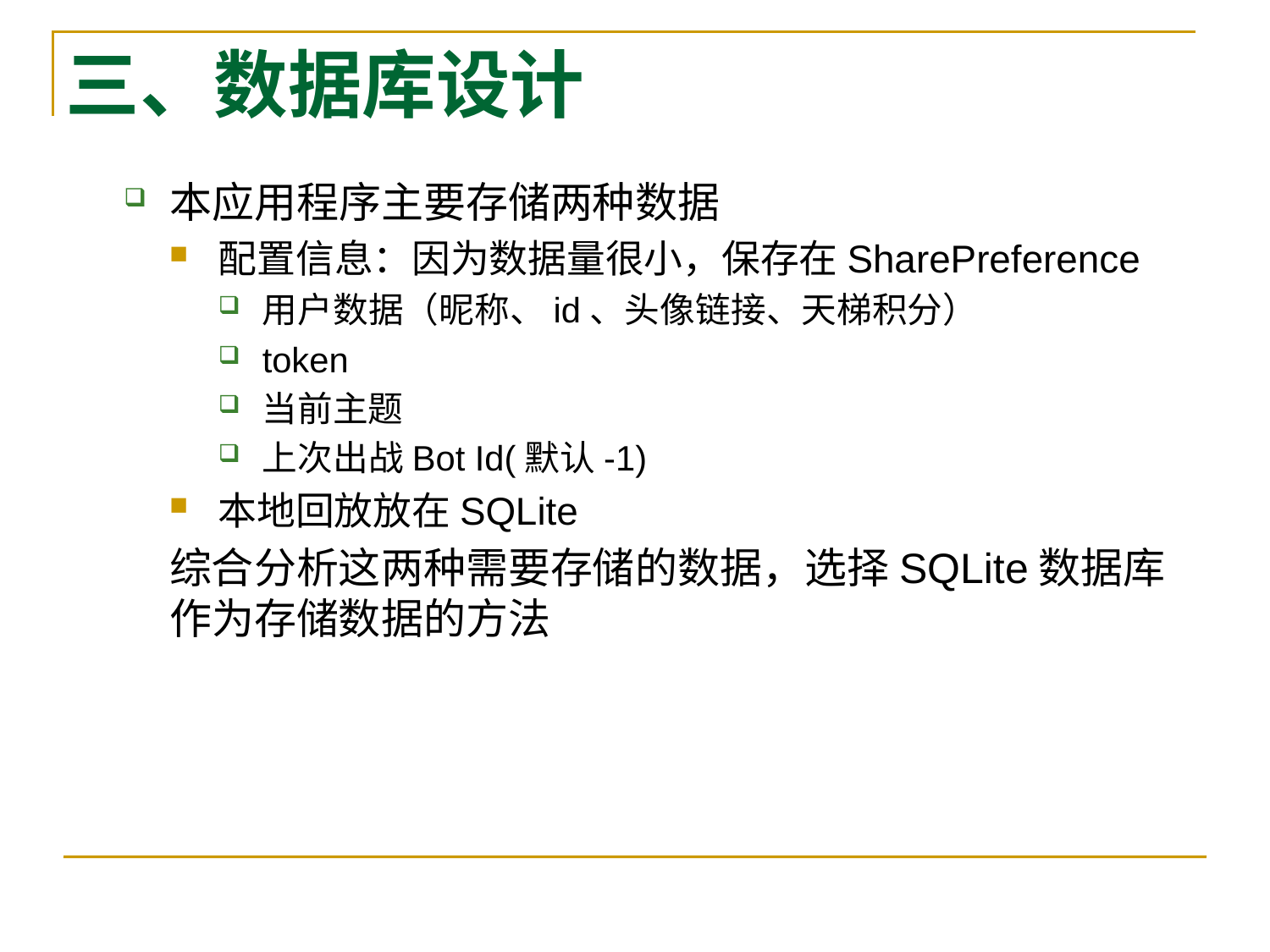

# 三、数据库设计
本应用程序主要存储两种数据
配置信息：因为数据量很小，保存在SharePreference
用户数据（昵称、id、头像链接、天梯积分）
token
当前主题
上次出战Bot Id(默认-1)
本地回放放在SQLite
综合分析这两种需要存储的数据，选择SQLite数据库作为存储数据的方法